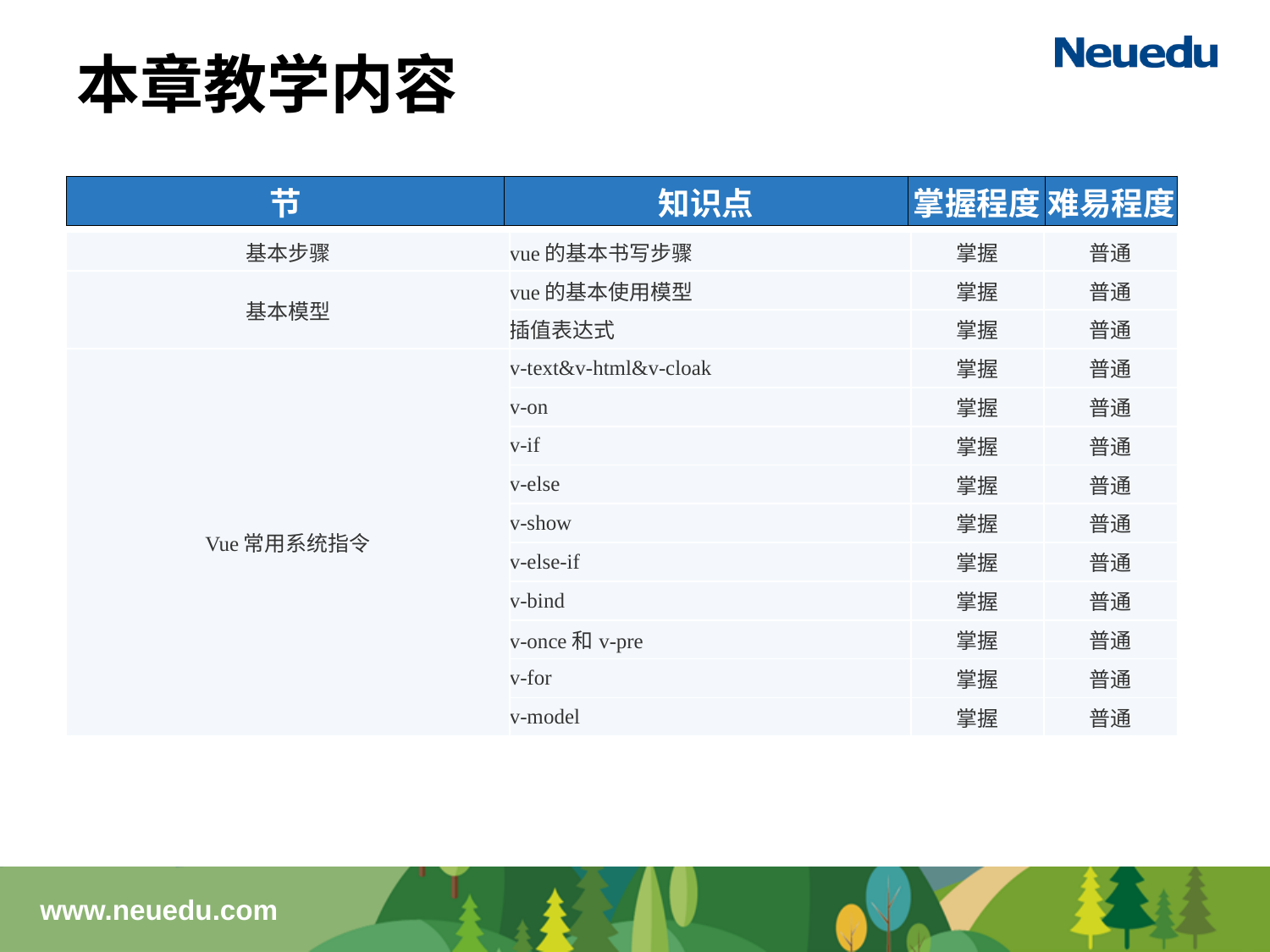

# 本章教学内容
| 节 | 知识点 | 掌握程度 | 难易程度 |
| --- | --- | --- | --- |
| 基本步骤 | vue的基本书写步骤 | 掌握 | 普通 |
| --- | --- | --- | --- |
| 基本模型 | vue的基本使用模型 | 掌握 | 普通 |
|  | 插值表达式 | 掌握 | 普通 |
| Vue常用系统指令 | v-text&v-html&v-cloak | 掌握 | 普通 |
|  | v-on | 掌握 | 普通 |
|  | v-if | 掌握 | 普通 |
|  | v-else | 掌握 | 普通 |
|  | v-show | 掌握 | 普通 |
|  | v-else-if | 掌握 | 普通 |
|  | v-bind | 掌握 | 普通 |
|  | v-once和v-pre | 掌握 | 普通 |
|  | v-for | 掌握 | 普通 |
|  | v-model | 掌握 | 普通 |